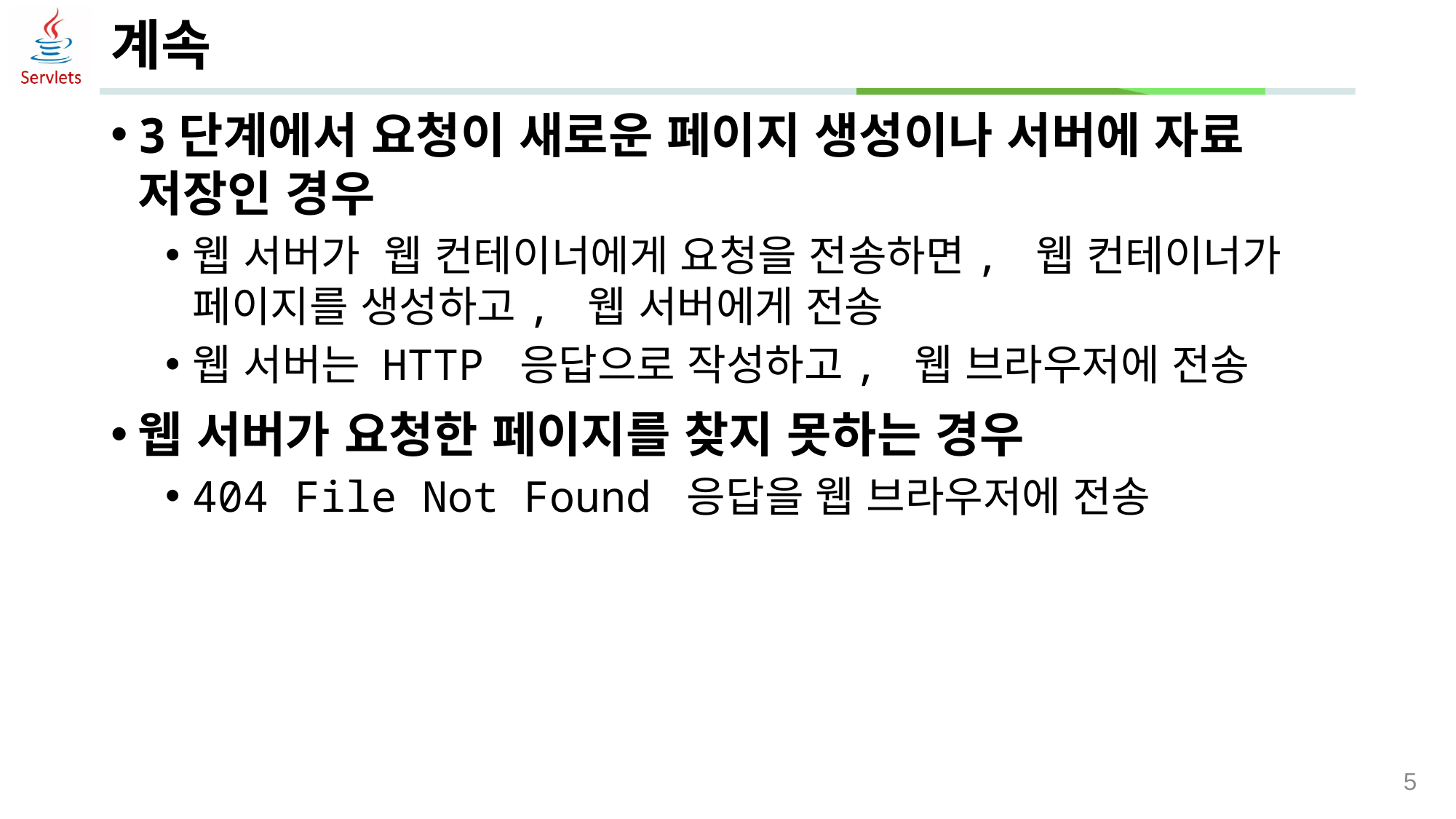

# 계속
3단계에서 요청이 새로운 페이지 생성이나 서버에 자료 저장인 경우
웹 서버가  웹 컨테이너에게 요청을 전송하면, 웹 컨테이너가 페이지를 생성하고, 웹 서버에게 전송
웹 서버는 HTTP 응답으로 작성하고, 웹 브라우저에 전송
웹 서버가 요청한 페이지를 찾지 못하는 경우
404 File Not Found 응답을 웹 브라우저에 전송

5